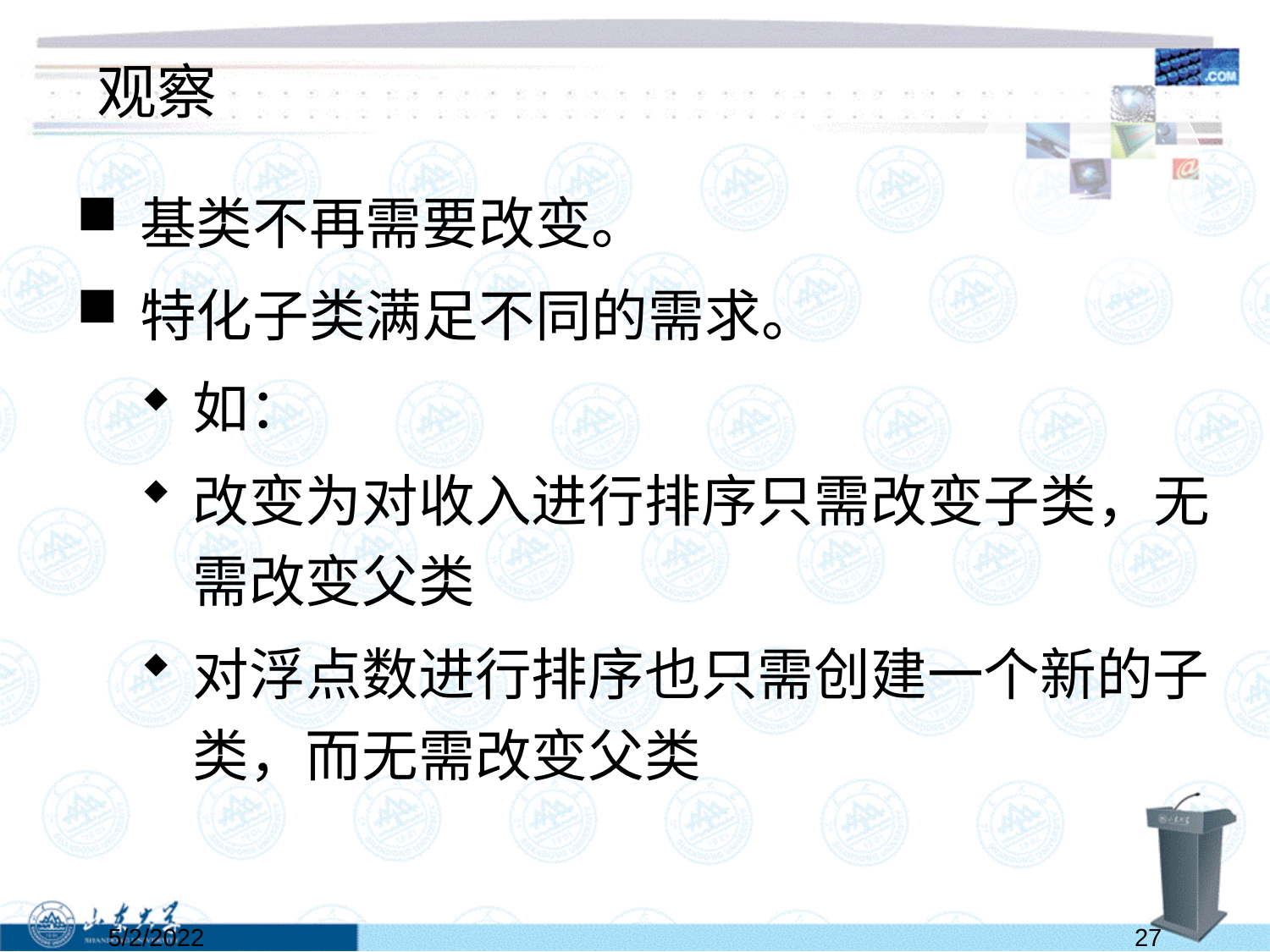

# 观察
基类不再需要改变。
特化子类满足不同的需求。
如：
改变为对收入进行排序只需改变子类，无需改变父类
对浮点数进行排序也只需创建一个新的子类，而无需改变父类
5/2/2022
27